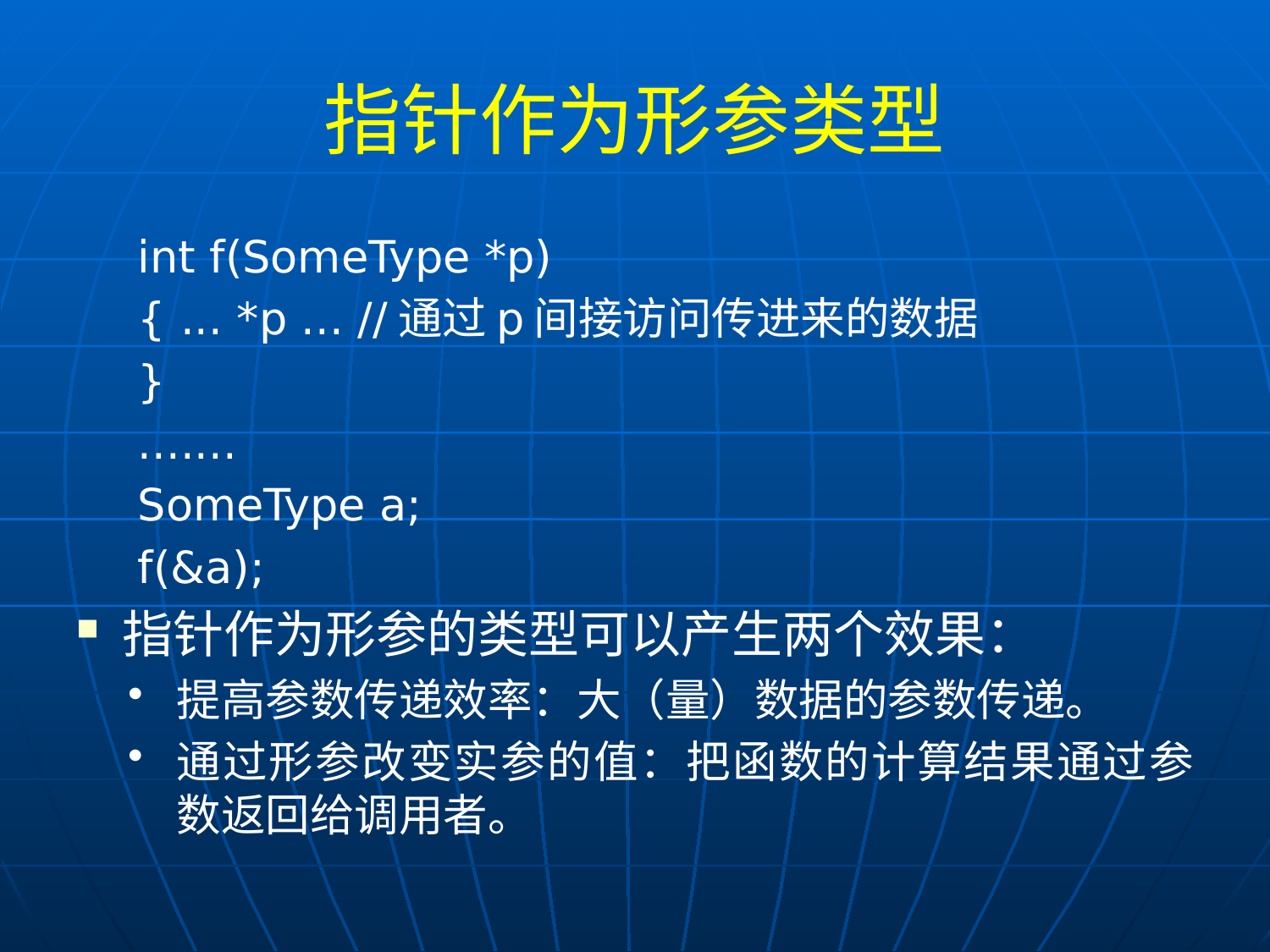

# 指针作为形参类型
int f(SomeType *p)
{ ... *p ... //通过p间接访问传进来的数据
}
.......
SomeType a;
f(&a);
指针作为形参的类型可以产生两个效果：
提高参数传递效率：大（量）数据的参数传递。
通过形参改变实参的值：把函数的计算结果通过参数返回给调用者。